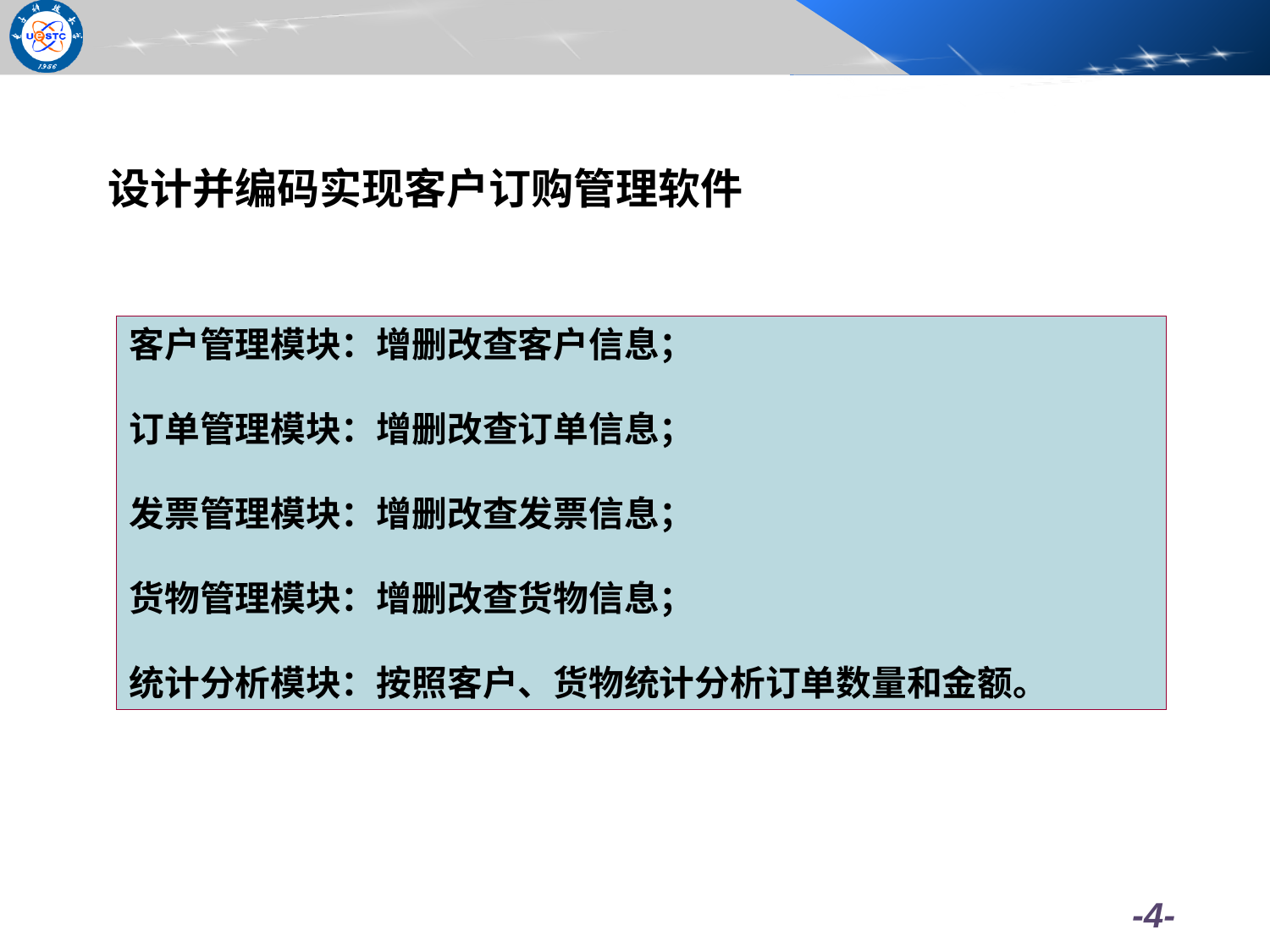

设计并编码实现客户订购管理软件
客户管理模块：增删改查客户信息；

订单管理模块：增删改查订单信息；

发票管理模块：增删改查发票信息；

货物管理模块：增删改查货物信息；

统计分析模块：按照客户、货物统计分析订单数量和金额。